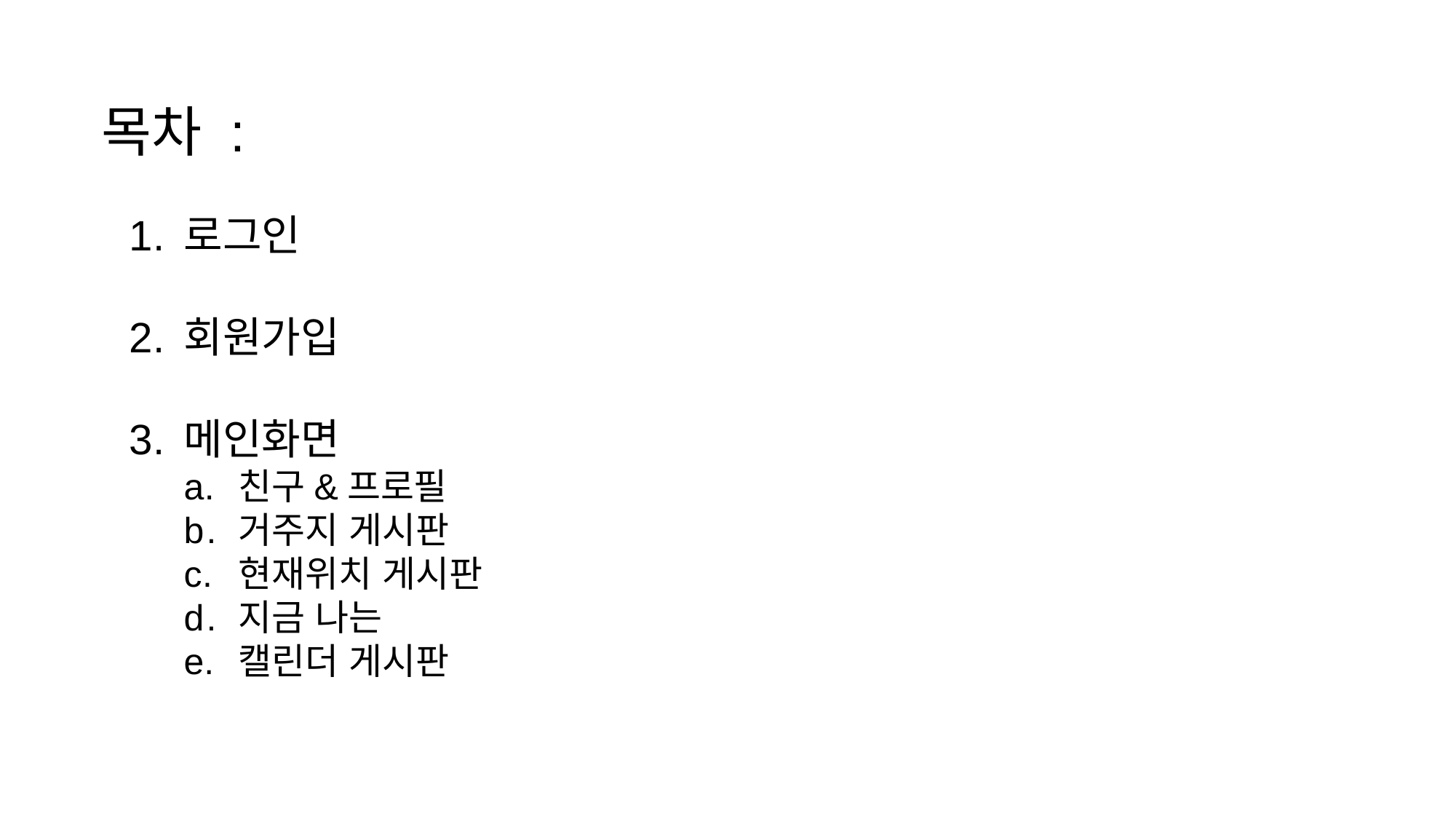

목차 :
로그인

회원가입

메인화면
친구&프로필
거주지 게시판
현재위치 게시판
지금 나는
캘린더 게시판